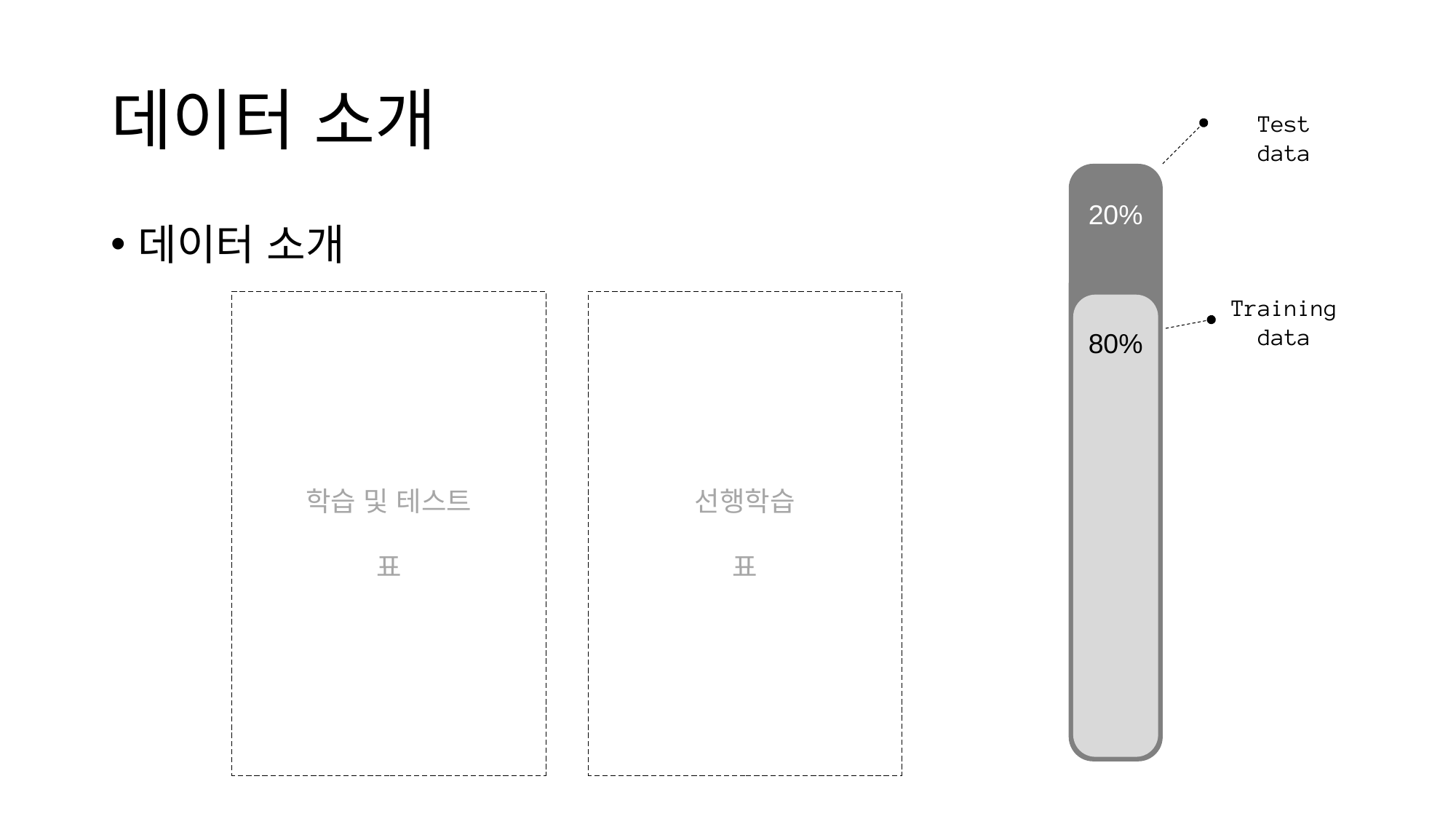

# 데이터 소개
Test
data

20%
데이터 소개
Training
data
학습 및 테스트

표
선행학습

표

80%